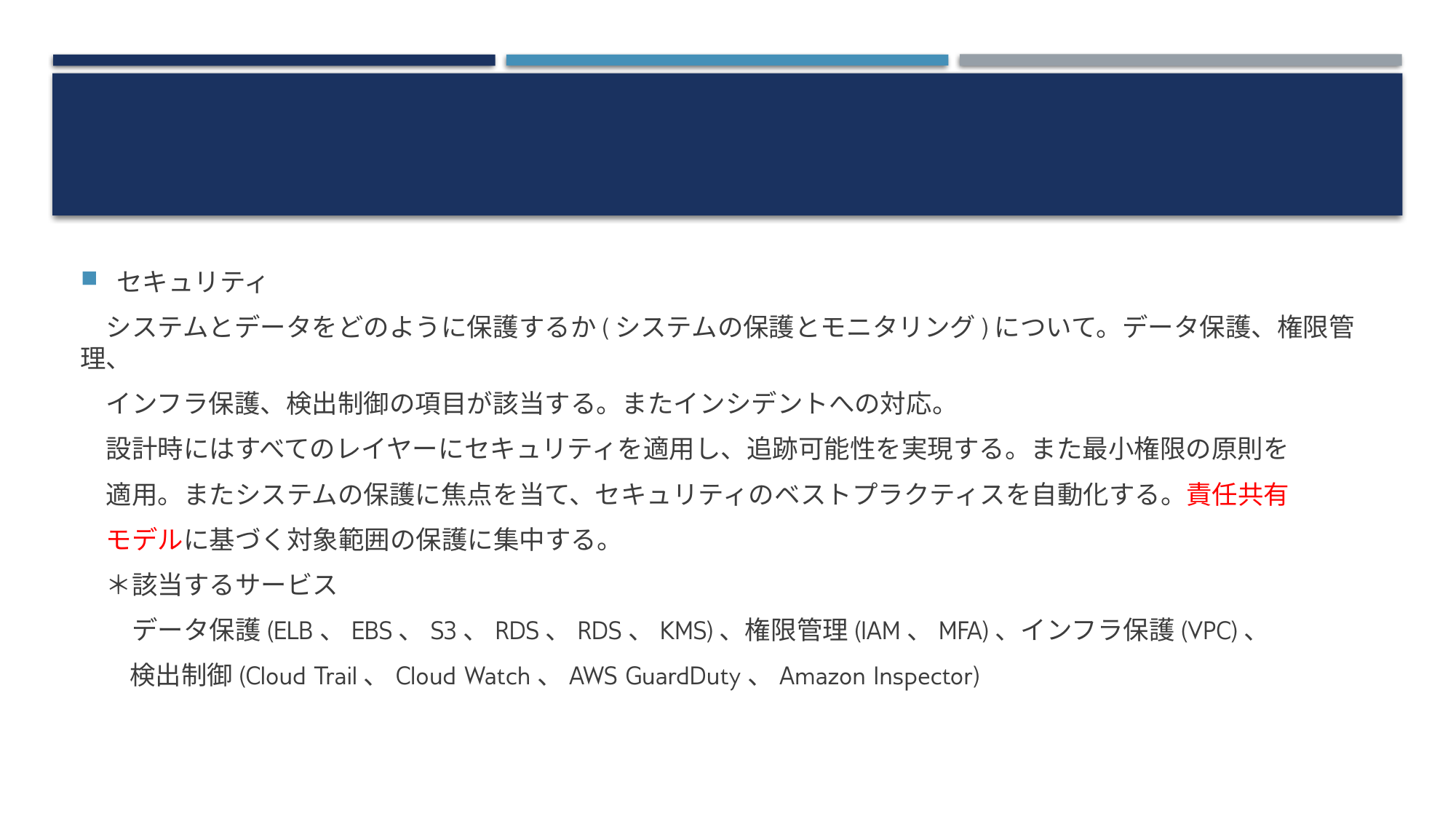

#
セキュリティ
　システムとデータをどのように保護するか(システムの保護とモニタリング)について。データ保護、権限管理、
　インフラ保護、検出制御の項目が該当する。またインシデントへの対応。
　設計時にはすべてのレイヤーにセキュリティを適用し、追跡可能性を実現する。また最小権限の原則を
　適用。またシステムの保護に焦点を当て、セキュリティのベストプラクティスを自動化する。責任共有
　モデルに基づく対象範囲の保護に集中する。
　＊該当するサービス
　　データ保護(ELB、EBS、S3、RDS、RDS、KMS)、権限管理(IAM、MFA)、インフラ保護(VPC)、
   　検出制御(Cloud Trail、Cloud Watch、AWS GuardDuty、Amazon Inspector)